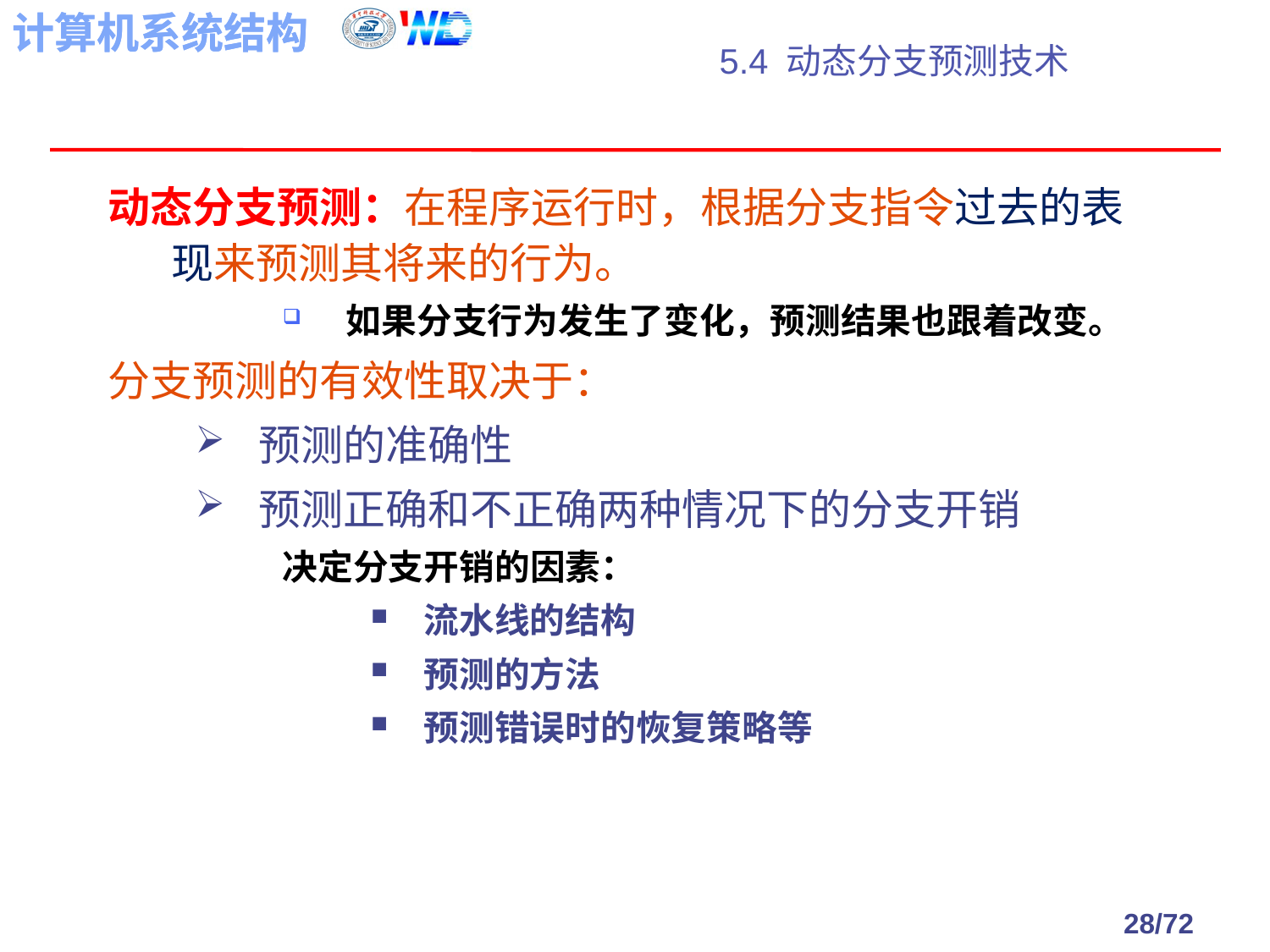

# 5.4 动态分支预测技术
动态分支预测：在程序运行时，根据分支指令过去的表现来预测其将来的行为。
如果分支行为发生了变化，预测结果也跟着改变。
分支预测的有效性取决于：
预测的准确性
预测正确和不正确两种情况下的分支开销
决定分支开销的因素：
流水线的结构
预测的方法
预测错误时的恢复策略等